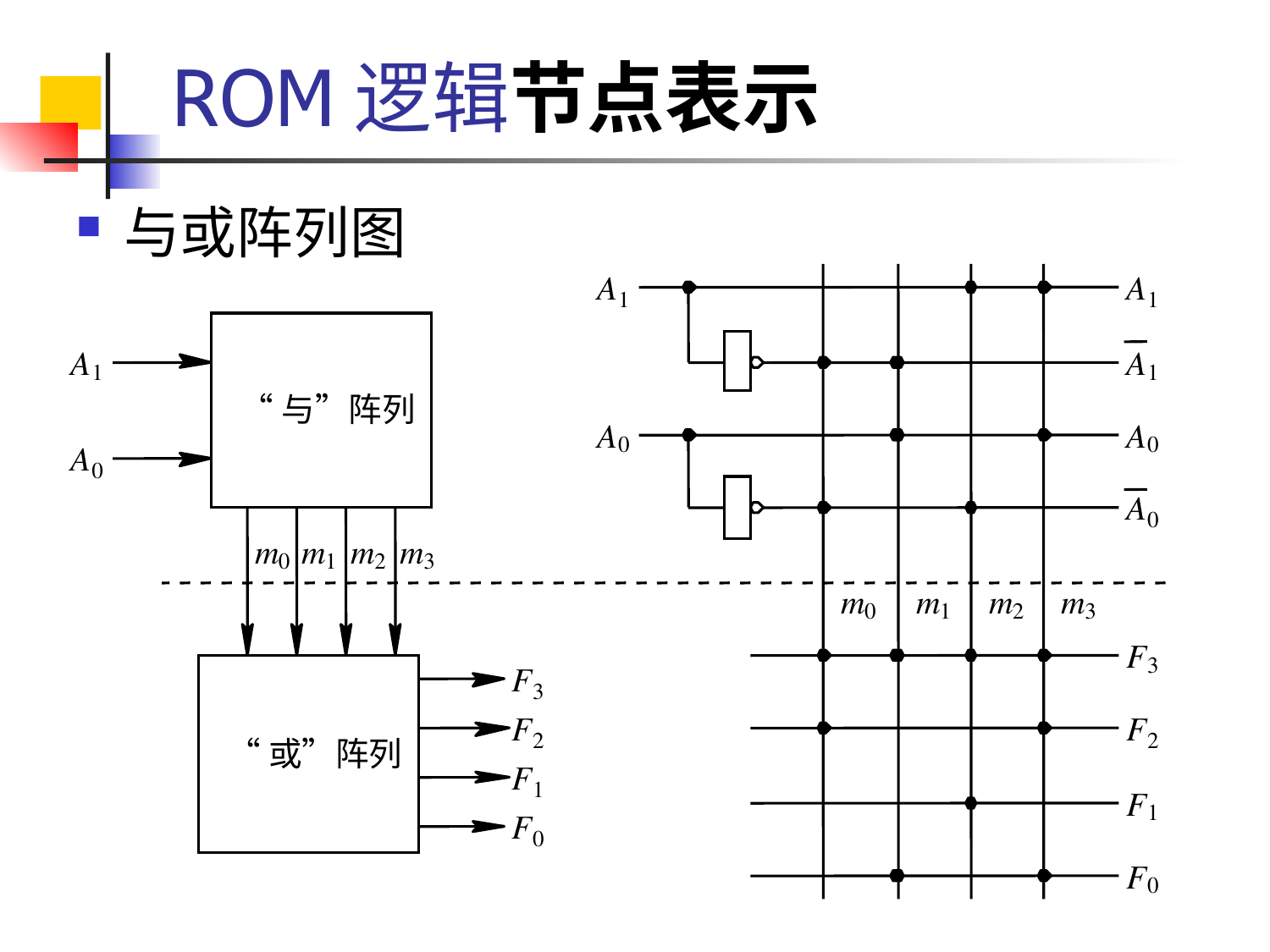

# ROM逻辑节点表示
与或阵列图

A
A

1
1

A
A

1

1

“与”阵列
A
A
0

0

A

0

A

0

m
m
m
m
0
1
2
3
m
m
m
m

0
1
2
3

F

3

F

3

F
F

2
2

“或”阵列
F

1

F

1

F

0

F

0